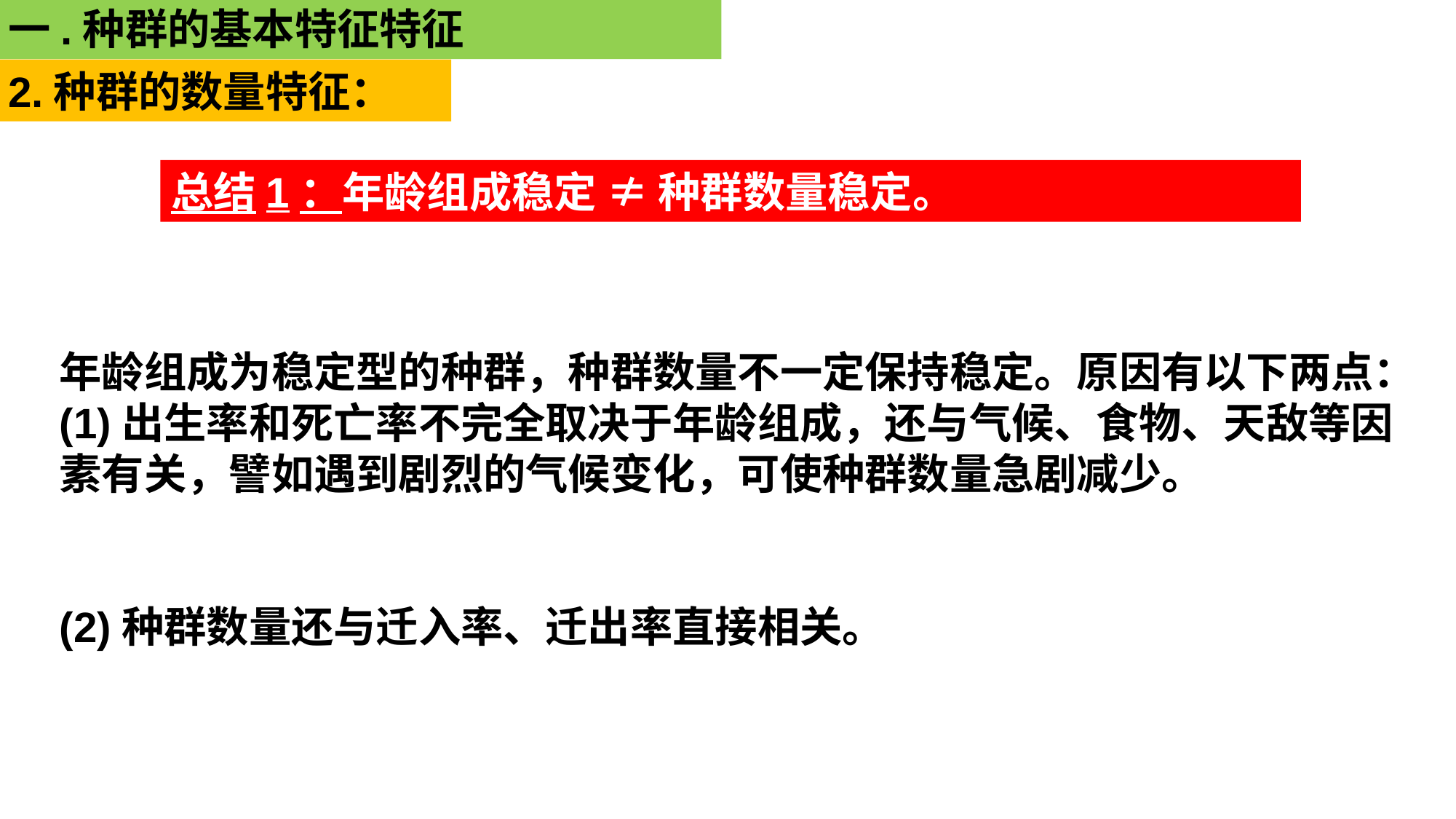

一.种群的基本特征特征
2.种群的数量特征：
总结1：年龄组成稳定 ≠ 种群数量稳定。

年龄组成为稳定型的种群，种群数量不一定保持稳定。原因有以下两点：
(1)出生率和死亡率不完全取决于年龄组成，还与气候、食物、天敌等因素有关，譬如遇到剧烈的气候变化，可使种群数量急剧减少。

(2)种群数量还与迁入率、迁出率直接相关。